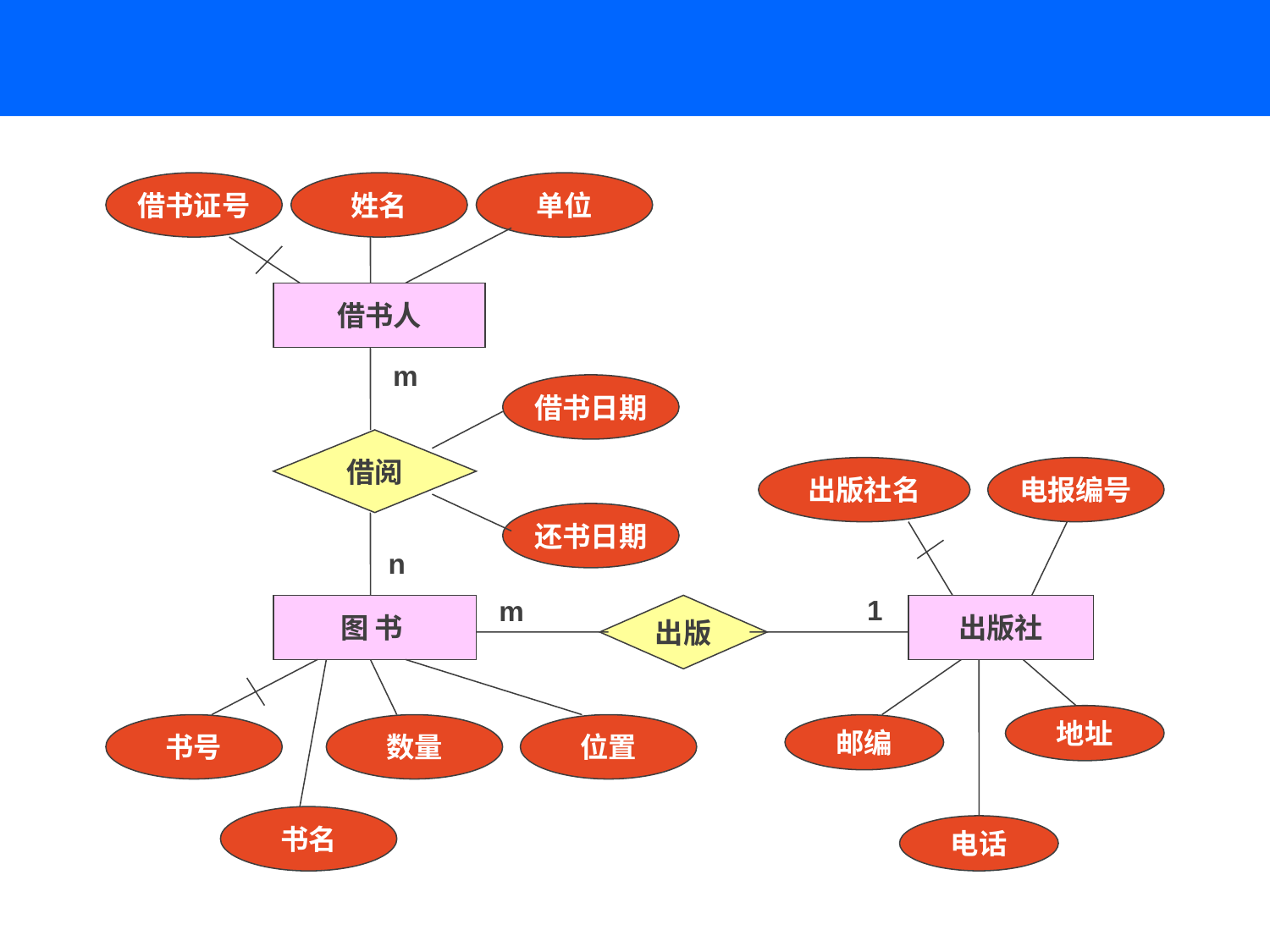

借书证号
姓名
单位

借书人

m
借书日期

借阅

还书日期

n
图 书

书号
数量
位置
书名

出版社名
电报编号

1
m
出版
出版社

地址
邮编
电话